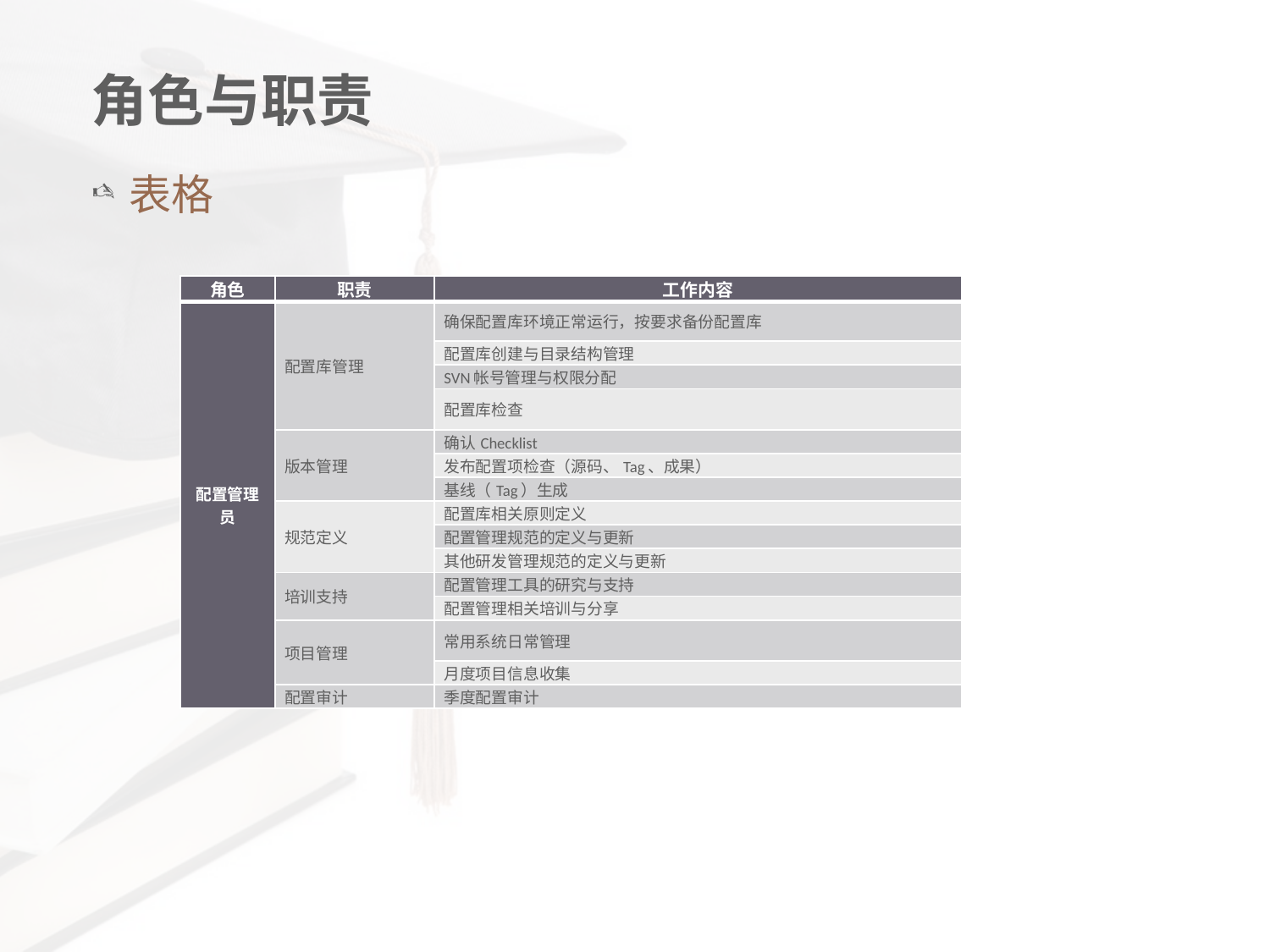

# 角色与职责
表格
| 角色 | 职责 | 工作内容 |
| --- | --- | --- |
| 配置管理员 | 配置库管理 | 确保配置库环境正常运行，按要求备份配置库 |
|  |  | 配置库创建与目录结构管理 |
|  |  | SVN帐号管理与权限分配 |
|  |  | 配置库检查 |
|  | 版本管理 | 确认Checklist |
|  |  | 发布配置项检查（源码、Tag、成果） |
|  |  | 基线（Tag）生成 |
|  | 规范定义 | 配置库相关原则定义 |
|  |  | 配置管理规范的定义与更新 |
|  |  | 其他研发管理规范的定义与更新 |
|  | 培训支持 | 配置管理工具的研究与支持 |
|  |  | 配置管理相关培训与分享 |
|  | 项目管理 | 常用系统日常管理 |
|  |  | 月度项目信息收集 |
|  | 配置审计 | 季度配置审计 |